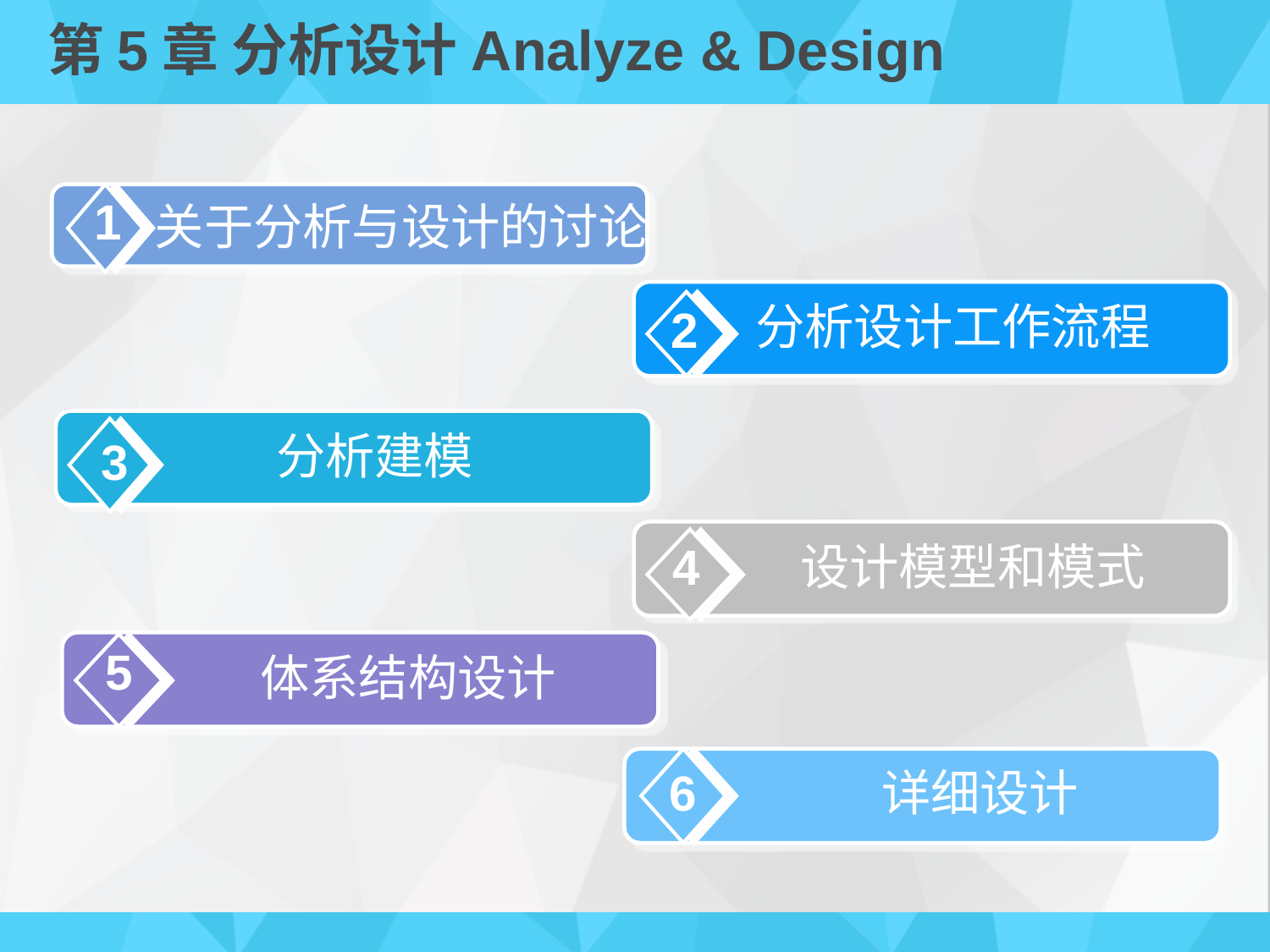

# 第5章 分析设计Analyze & Design

1
关于分析与设计的讨论

分析设计工作流程

2

分析建模
3

4

设计模型和模式

5

体系结构设计

6
详细设计